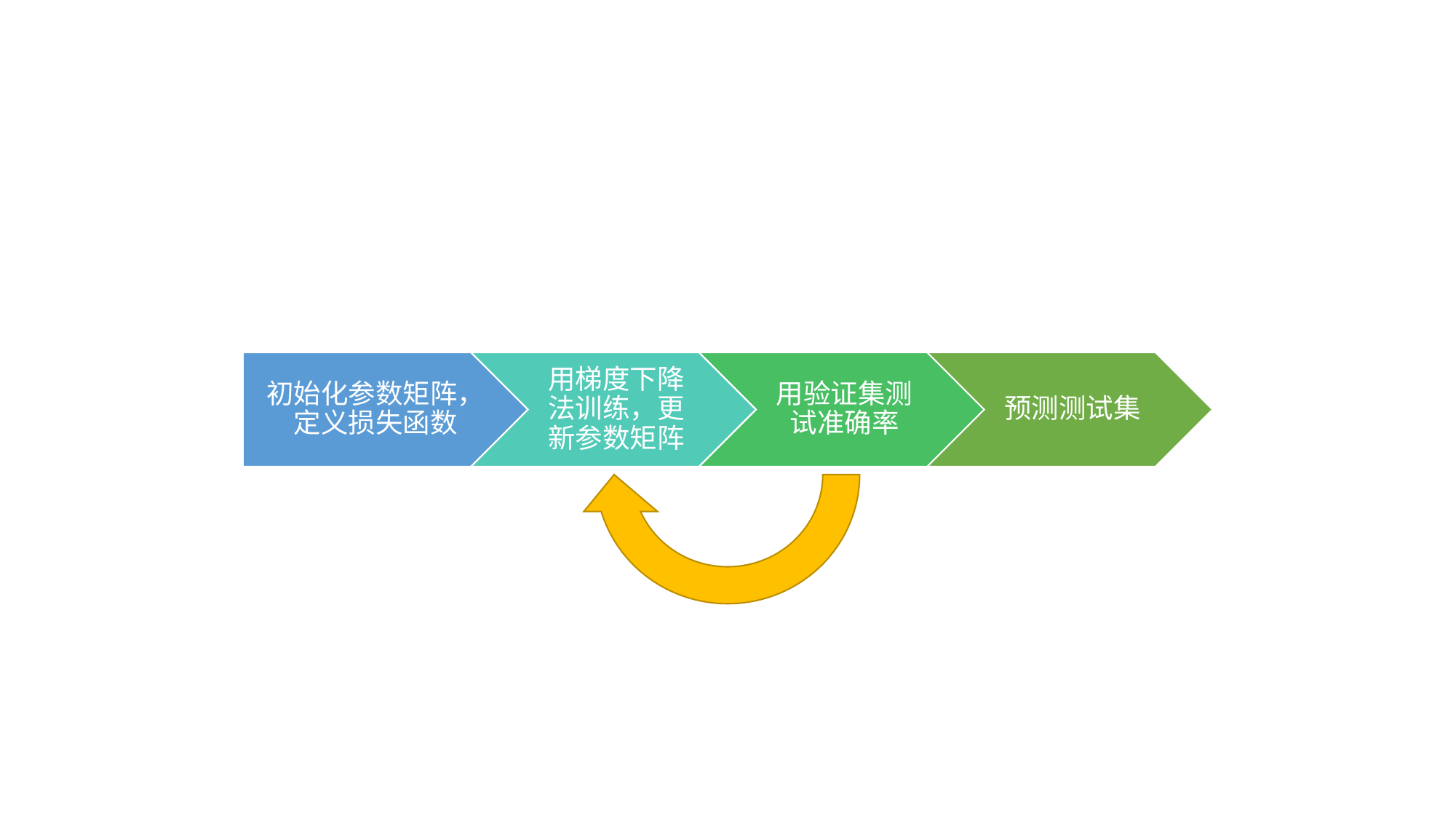

初始化参数矩阵，定义损失函数
用梯度下降法训练，更新参数矩阵
用验证集测试准确率
预测测试集